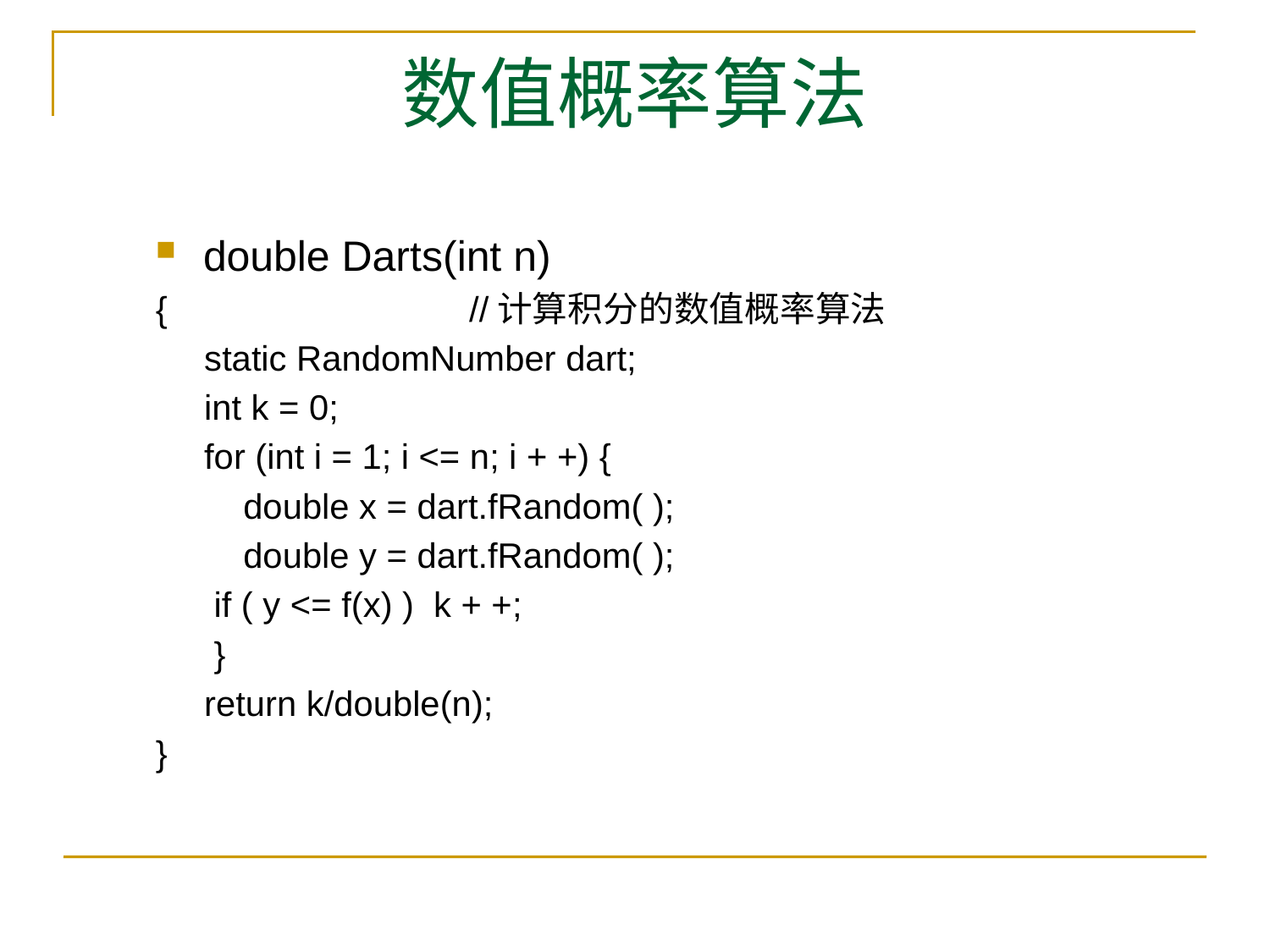

# 数值概率算法
double Darts(int n)
{                               //计算积分的数值概率算法
     static RandomNumber dart;
     int k = 0;
     for (int i = 1; i <= n; i + +) {
         double x = dart.fRandom( );
         double y = dart.fRandom( );
      if ( y <= f(x) )  k + +;
      }
     return k/double(n);
}